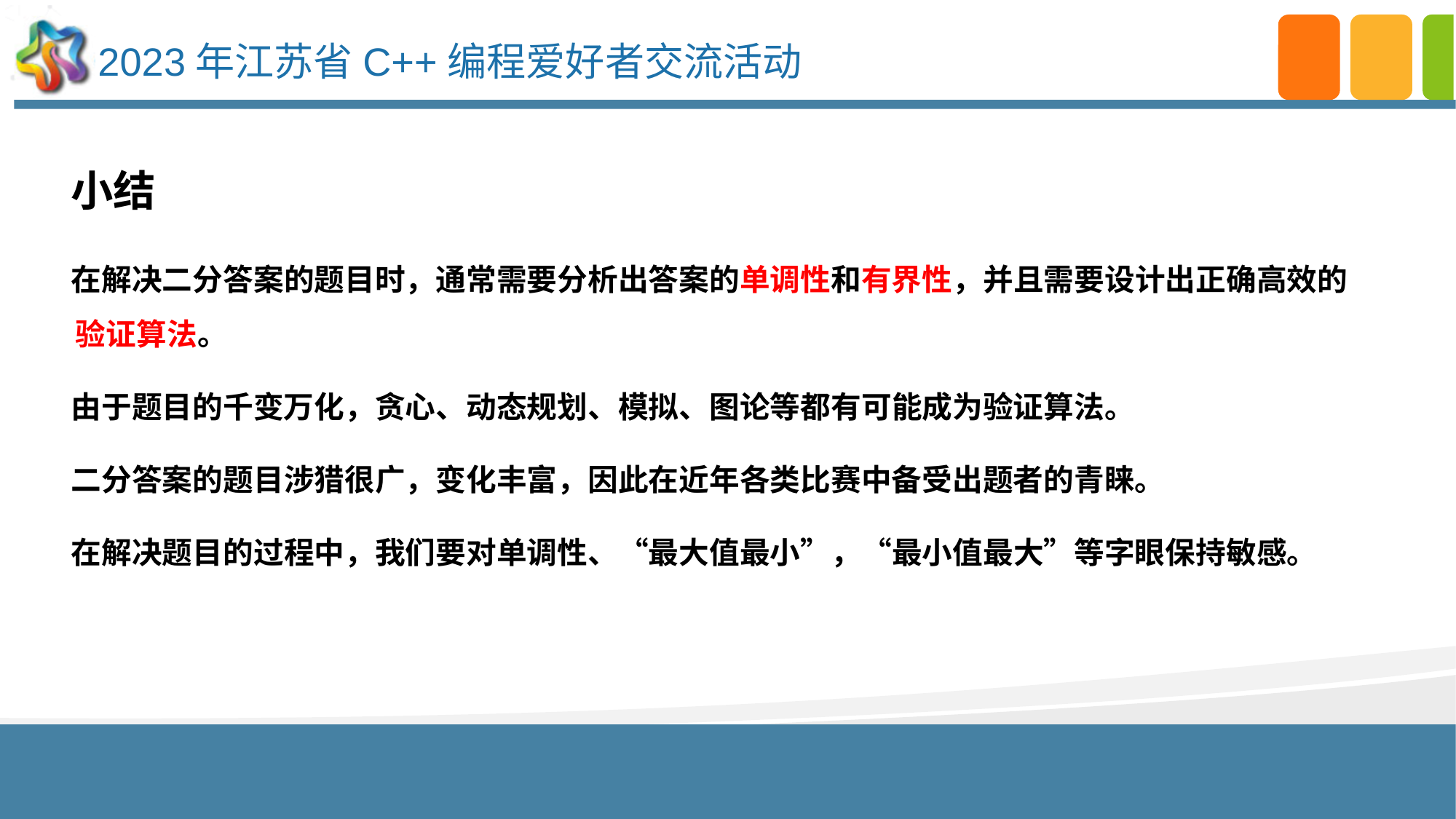

小结
在解决二分答案的题目时，通常需要分析出答案的单调性和有界性，并且需要设计出正确高效的验证算法。
由于题目的千变万化，贪心、动态规划、模拟、图论等都有可能成为验证算法。
二分答案的题目涉猎很广，变化丰富，因此在近年各类比赛中备受出题者的青睐。
在解决题目的过程中，我们要对单调性、“最大值最小”，“最小值最大”等字眼保持敏感。